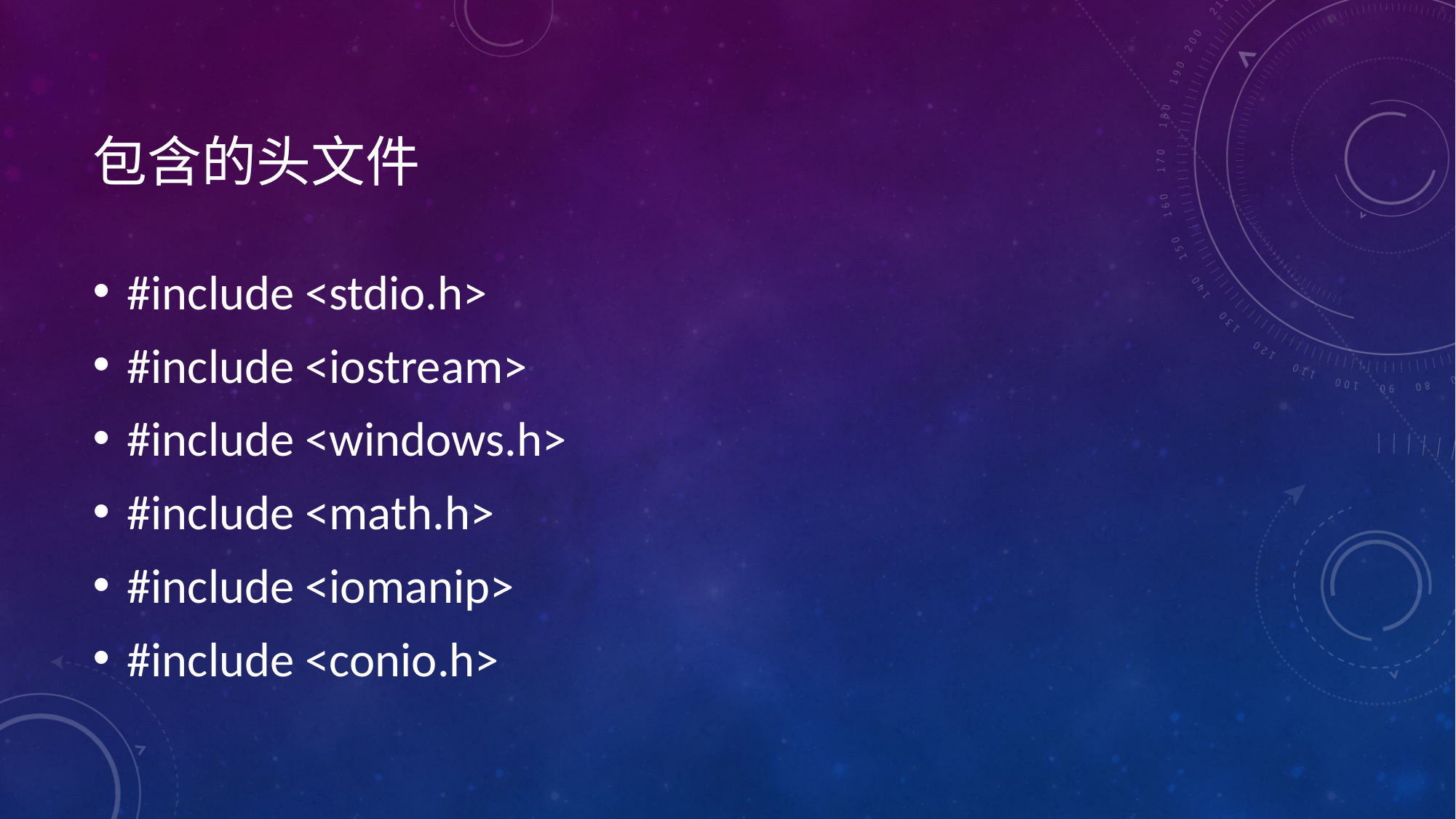

# 包含的头文件
#include <stdio.h>
#include <iostream>
#include <windows.h>
#include <math.h>
#include <iomanip>
#include <conio.h>